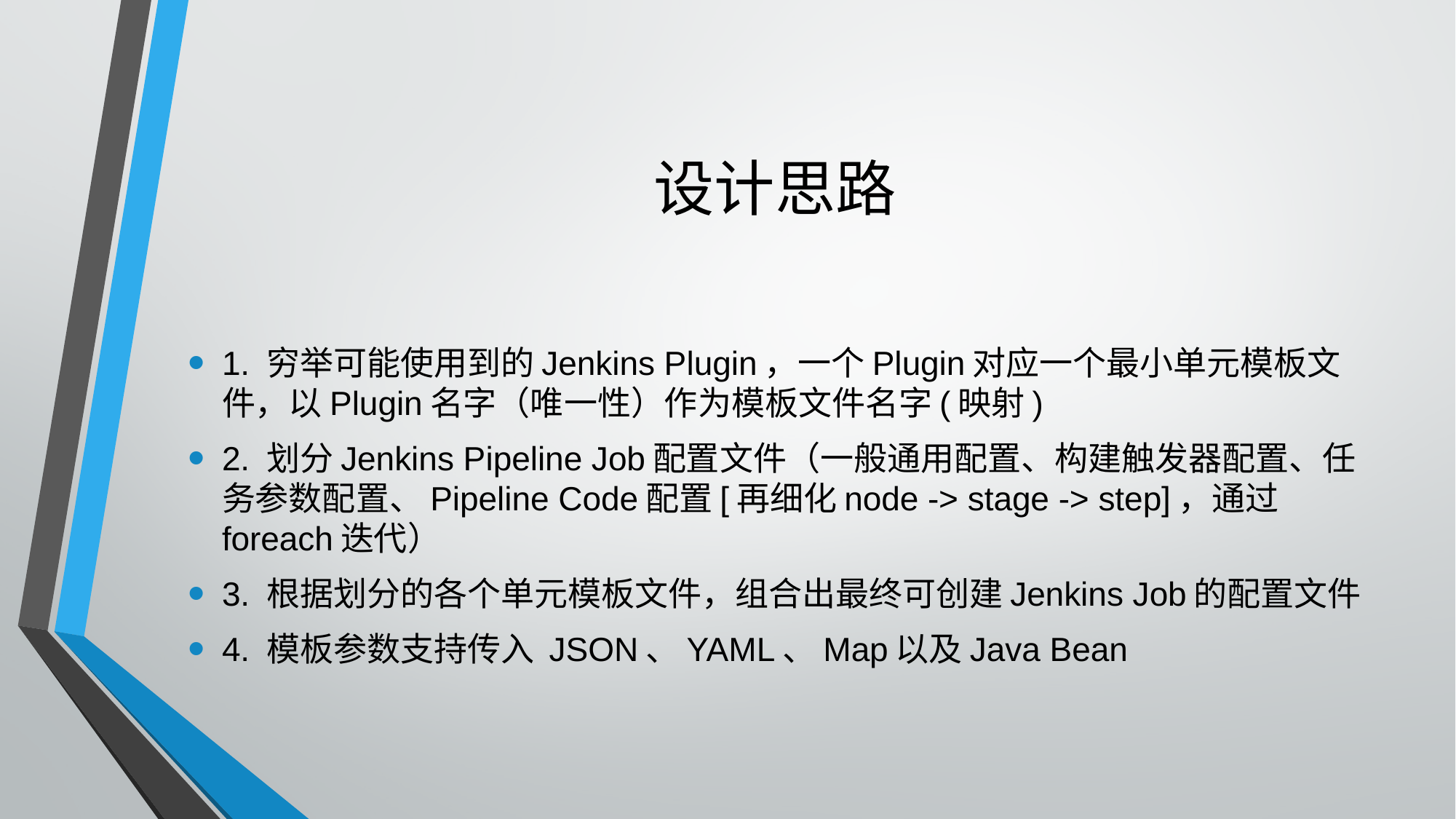

# 设计思路
1. 穷举可能使用到的Jenkins Plugin，一个Plugin对应一个最小单元模板文件，以Plugin名字（唯一性）作为模板文件名字(映射)
2. 划分Jenkins Pipeline Job配置文件（一般通用配置、构建触发器配置、任务参数配置、Pipeline Code配置[再细化node -> stage -> step]，通过foreach迭代）
3. 根据划分的各个单元模板文件，组合出最终可创建Jenkins Job的配置文件
4. 模板参数支持传入 JSON、YAML、Map以及Java Bean